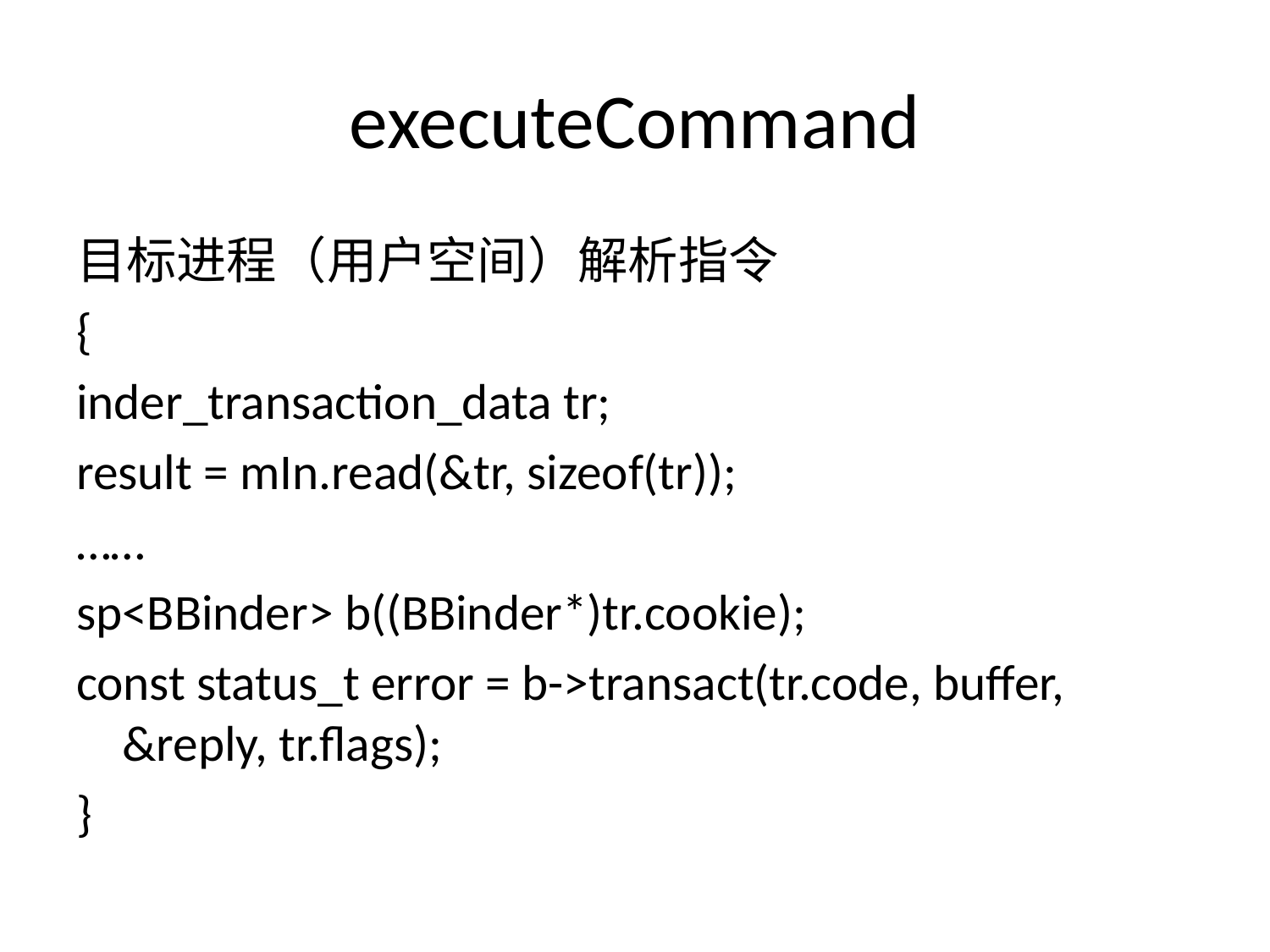

# executeCommand
目标进程（用户空间）解析指令
{
inder_transaction_data tr;
result = mIn.read(&tr, sizeof(tr));
……
sp<BBinder> b((BBinder*)tr.cookie);
const status_t error = b->transact(tr.code, buffer, &reply, tr.flags);
}